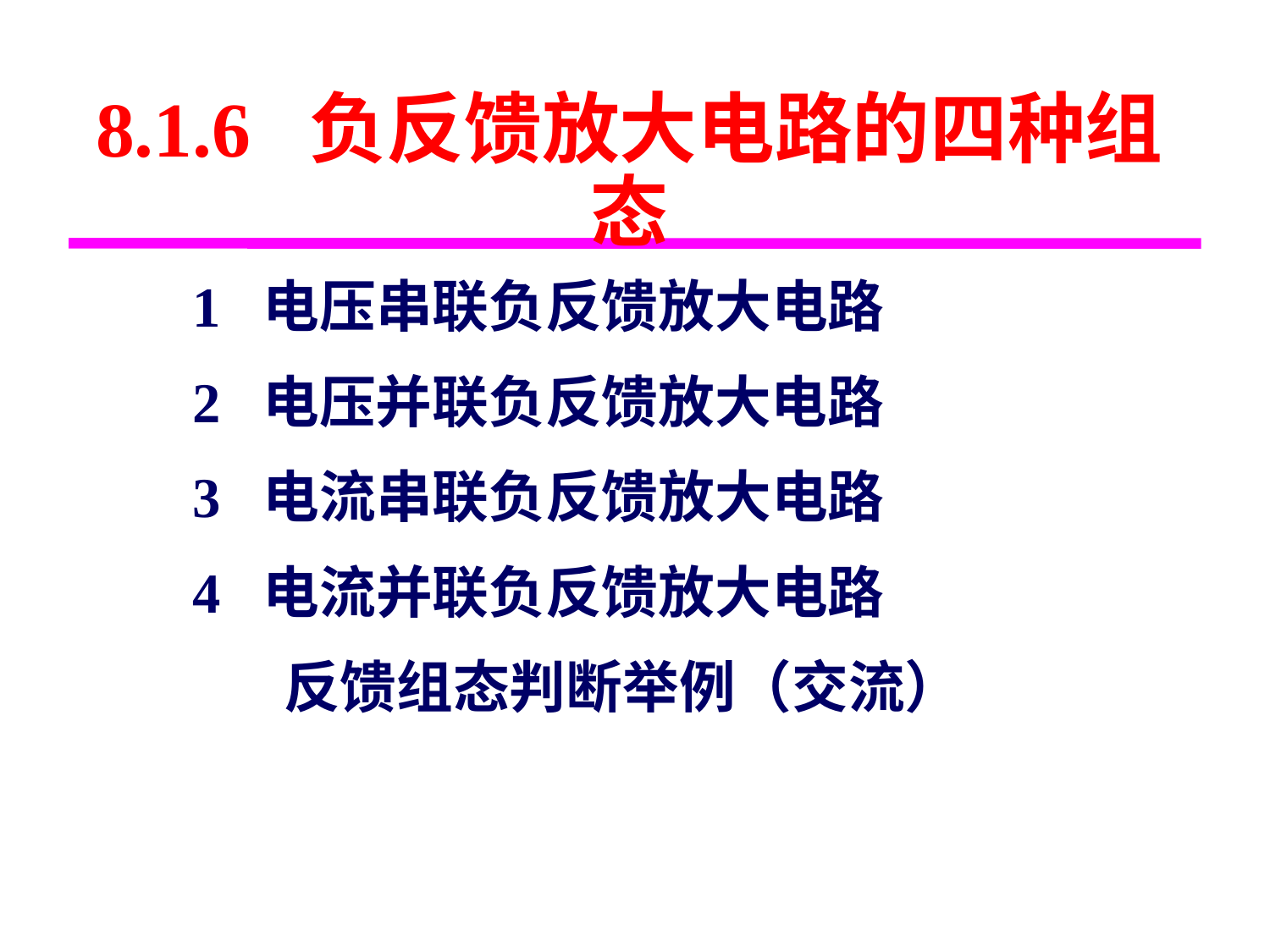

8.1.6  负反馈放大电路的四种组态

1  电压串联负反馈放大电路
2  电压并联负反馈放大电路
3  电流串联负反馈放大电路
4  电流并联负反馈放大电路
      反馈组态判断举例（交流）